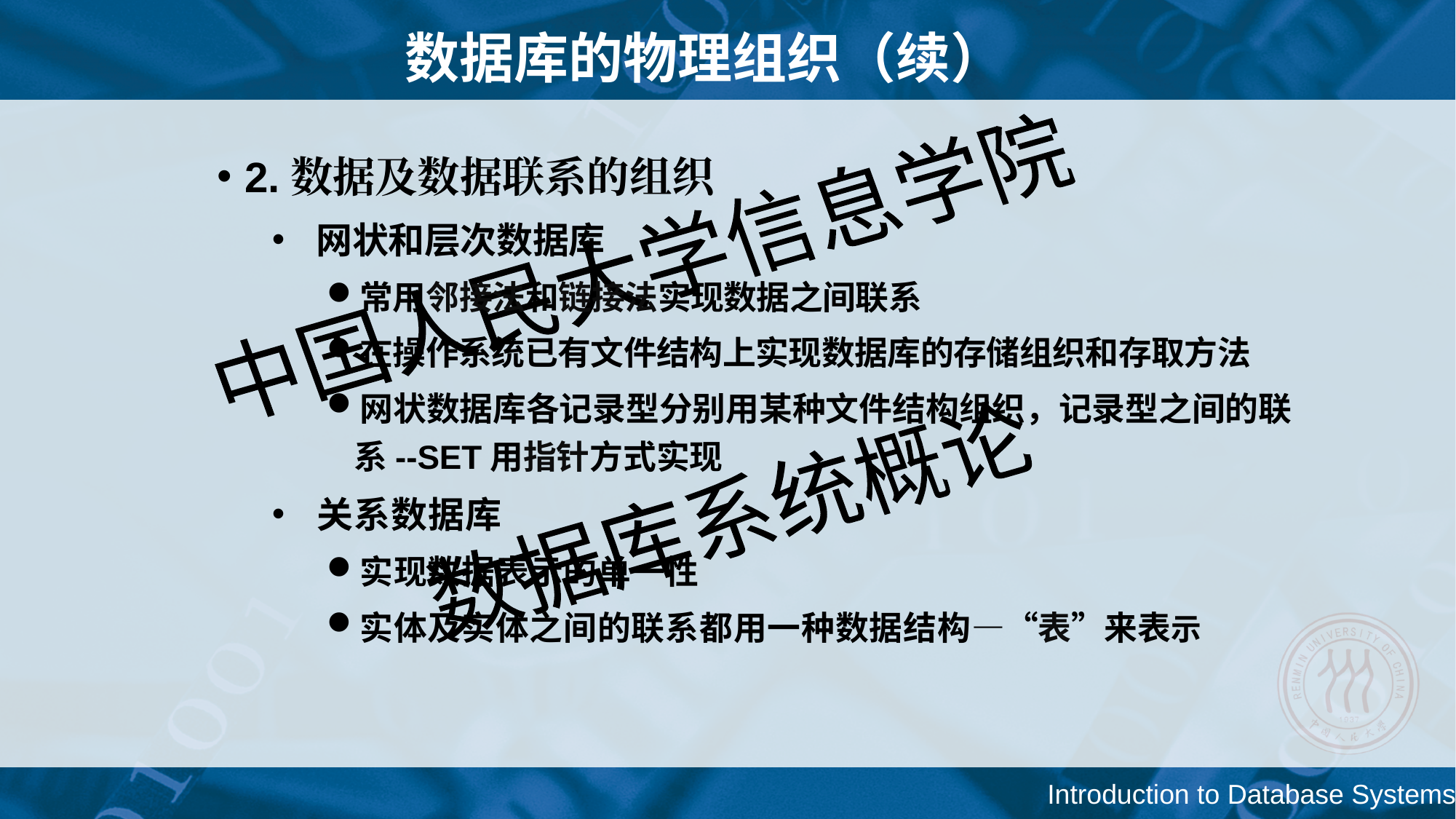

数据库的物理组织（续）
2.数据及数据联系的组织
 网状和层次数据库
常用邻接法和链接法实现数据之间联系
在操作系统已有文件结构上实现数据库的存储组织和存取方法
网状数据库各记录型分别用某种文件结构组织，记录型之间的联系--SET用指针方式实现
 关系数据库
实现数据表示的单一性
实体及实体之间的联系都用一种数据结构—“表”来表示